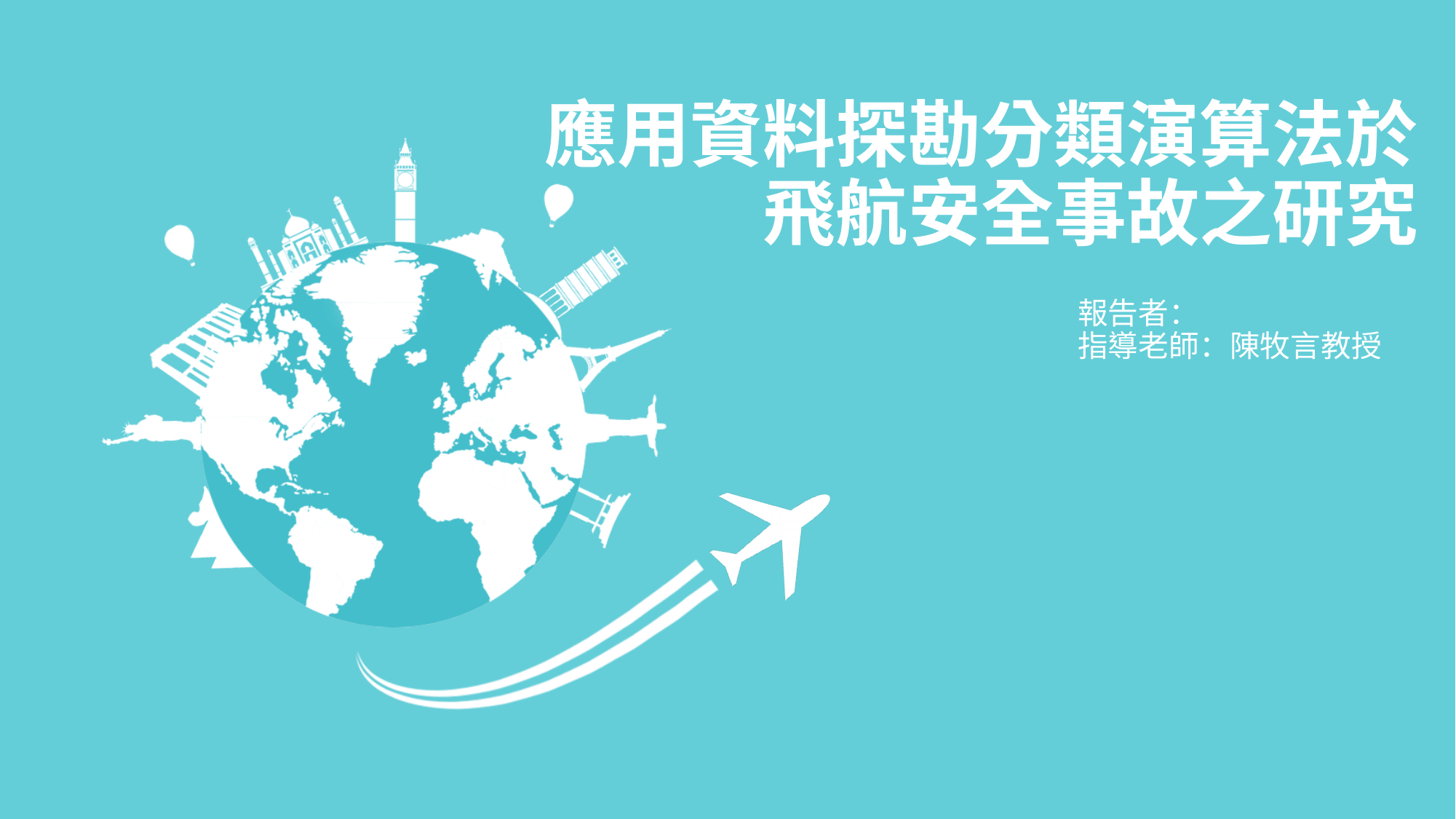

# 應用資料探勘分類演算法於 飛航安全事故之研究
報告者：
指導老師：陳牧言教授